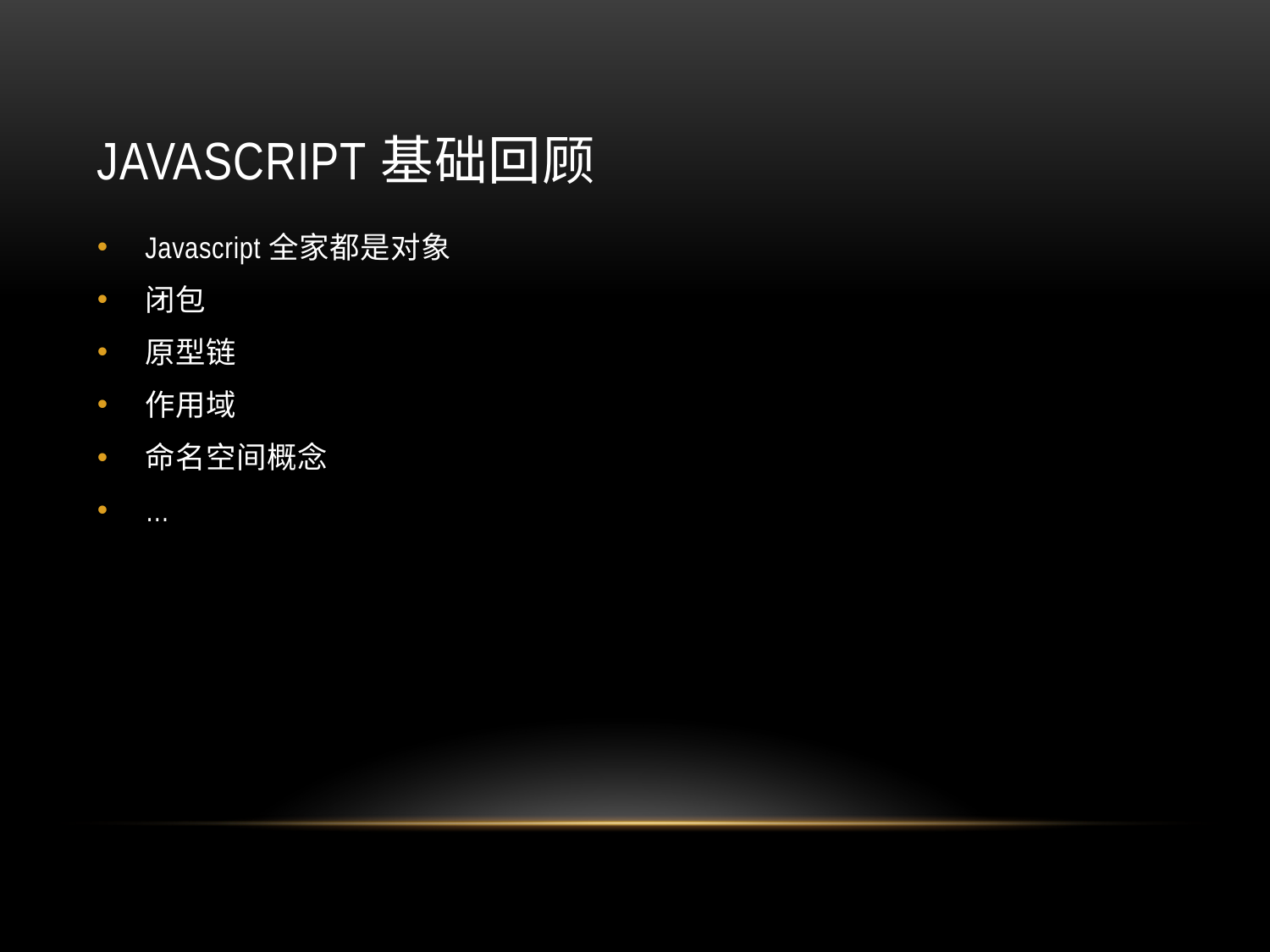

# Javascript基础回顾
Javascript全家都是对象
闭包
原型链
作用域
命名空间概念
…